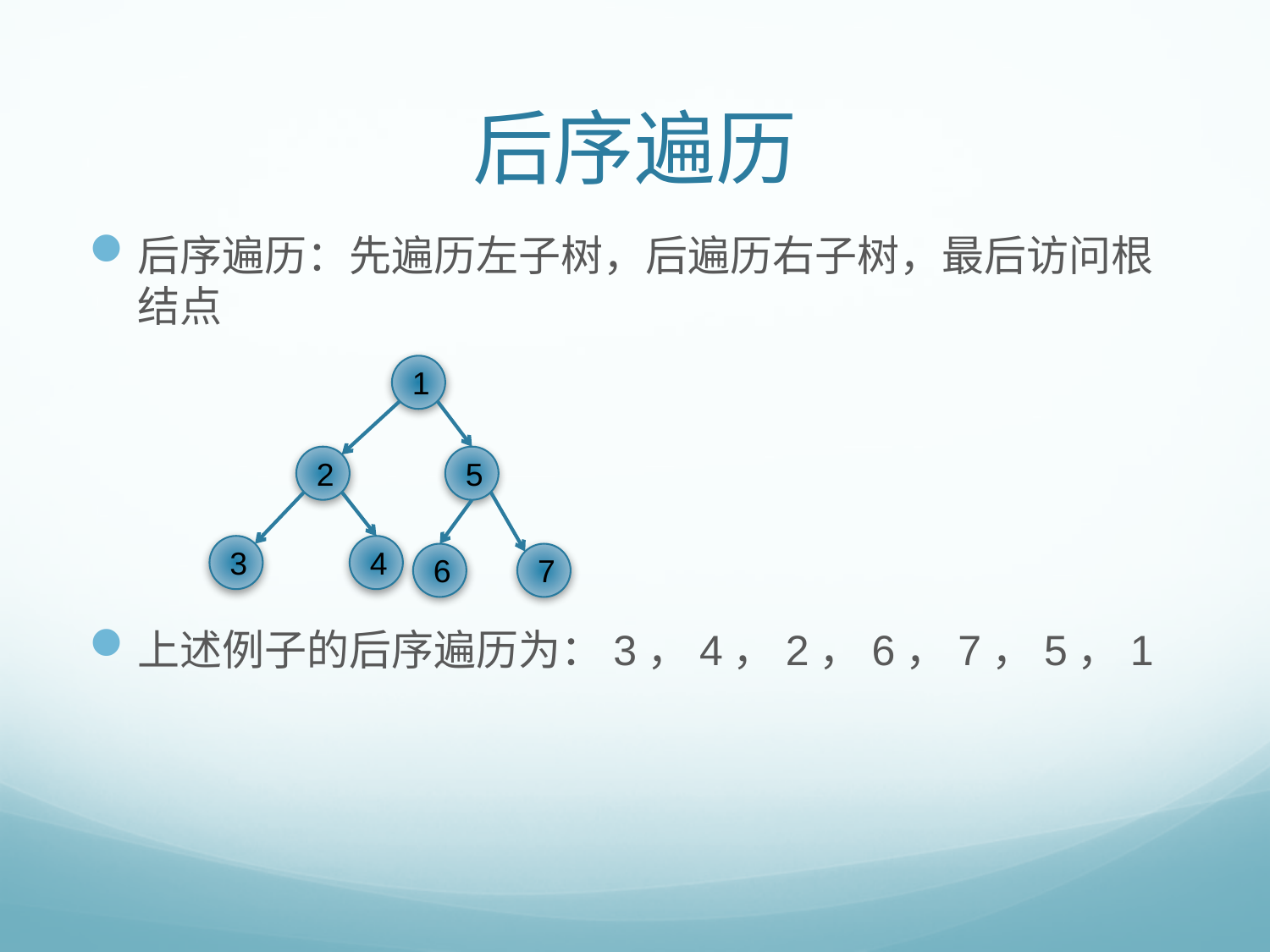

# 后序遍历
后序遍历：先遍历左子树，后遍历右子树，最后访问根结点

上述例子的后序遍历为：3，4，2，6，7，5，1
1
2
5
3
4
6
7